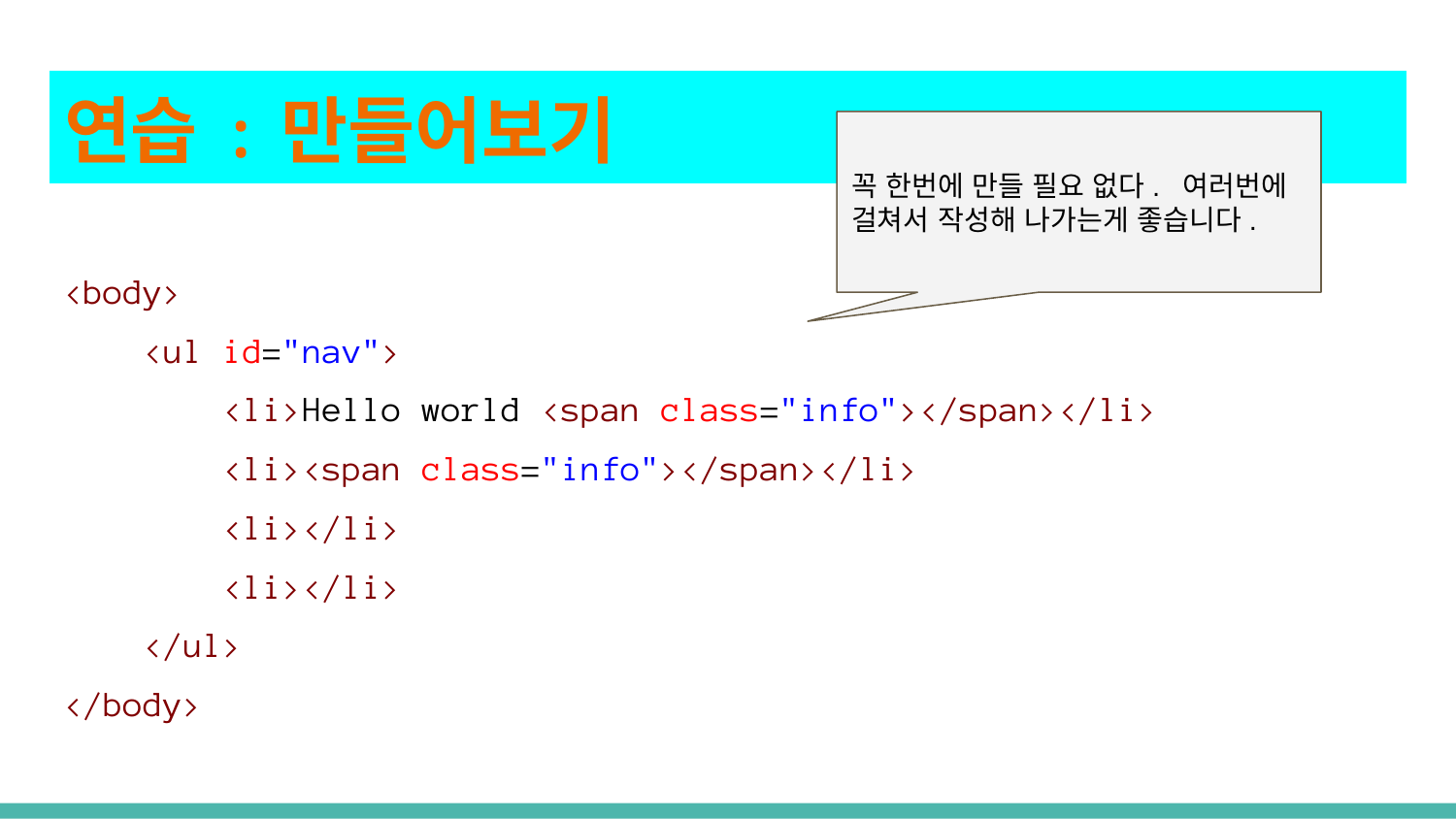

# 연습 : 만들어보기
꼭 한번에 만들 필요 없다.  여러번에 걸쳐서 작성해 나가는게 좋습니다.
<body>
    <ul id="nav">
        <li>Hello world <span class="info"></span></li>
        <li><span class="info"></span></li>
        <li></li>
        <li></li>
    </ul>
</body>